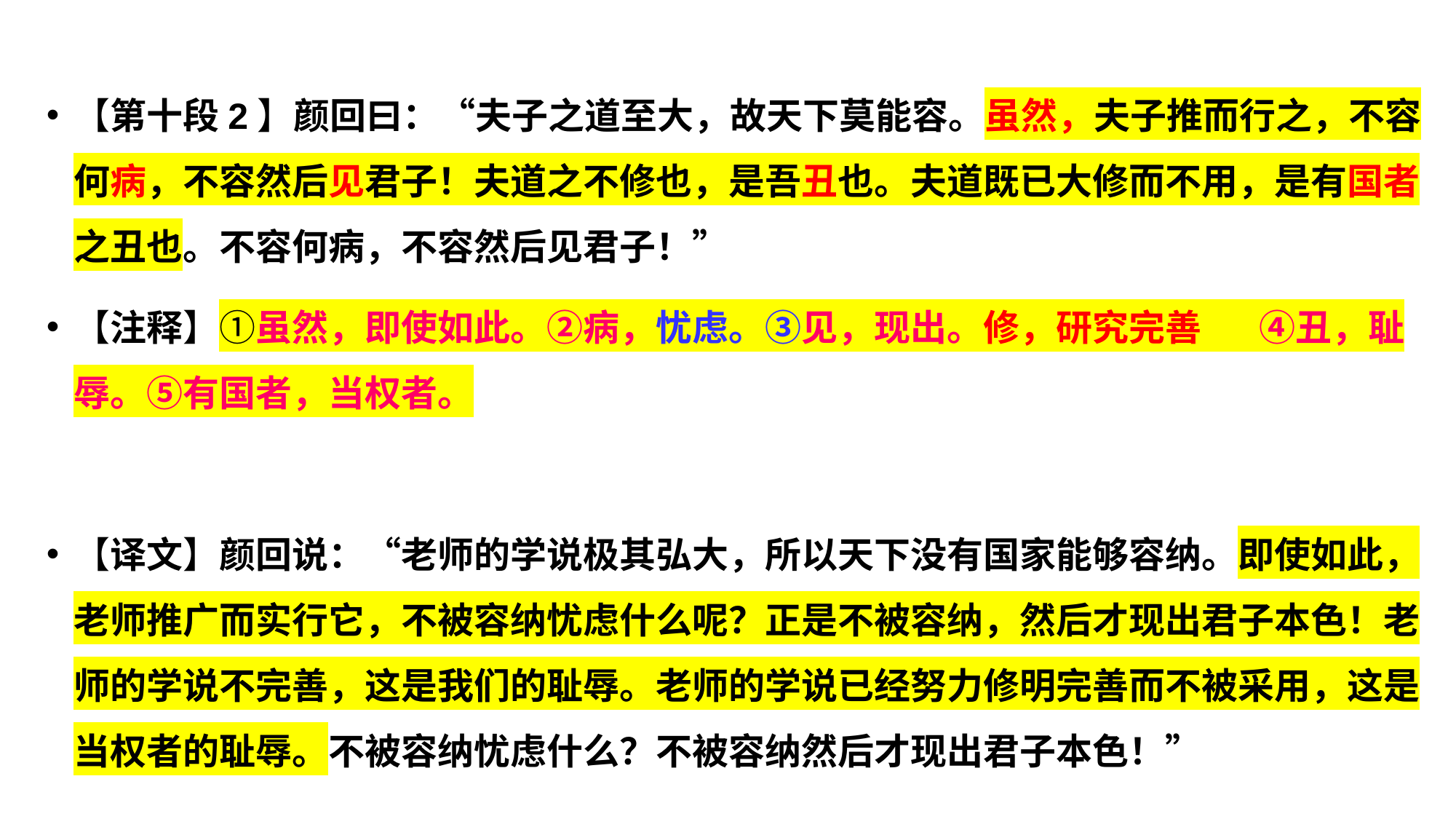

【第十段2】颜回曰：“夫子之道至大，故天下莫能容。虽然，夫子推而行之，不容何病，不容然后见君子！夫道之不修也，是吾丑也。夫道既已大修而不用，是有国者之丑也。不容何病，不容然后见君子！”
【注释】①虽然，即使如此。②病，忧虑。③见，现出。修，研究完善       ④丑，耻辱。⑤有国者，当权者。

【译文】颜回说：“老师的学说极其弘大，所以天下没有国家能够容纳。即使如此，老师推广而实行它，不被容纳忧虑什么呢？正是不被容纳，然后才现出君子本色！老师的学说不完善，这是我们的耻辱。老师的学说已经努力修明完善而不被采用，这是当权者的耻辱。不被容纳忧虑什么？不被容纳然后才现出君子本色！”